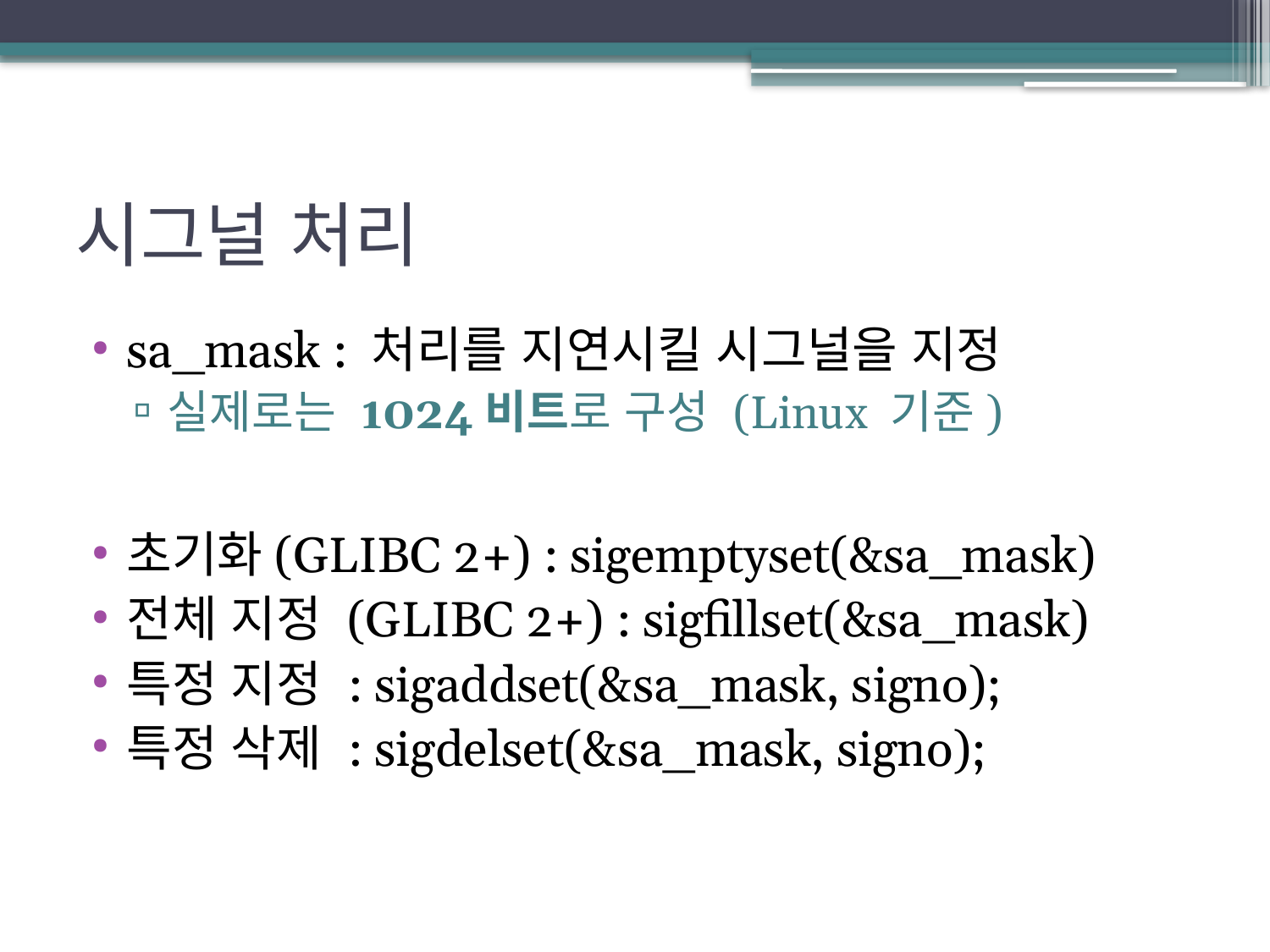

# 시그널 처리
sa_mask : 처리를 지연시킬 시그널을 지정
실제로는 1024비트로 구성 (Linux 기준)

초기화(GLIBC 2+) : sigemptyset(&sa_mask)
전체 지정 (GLIBC 2+) : sigfillset(&sa_mask)
특정 지정 : sigaddset(&sa_mask, signo);
특정 삭제 : sigdelset(&sa_mask, signo);